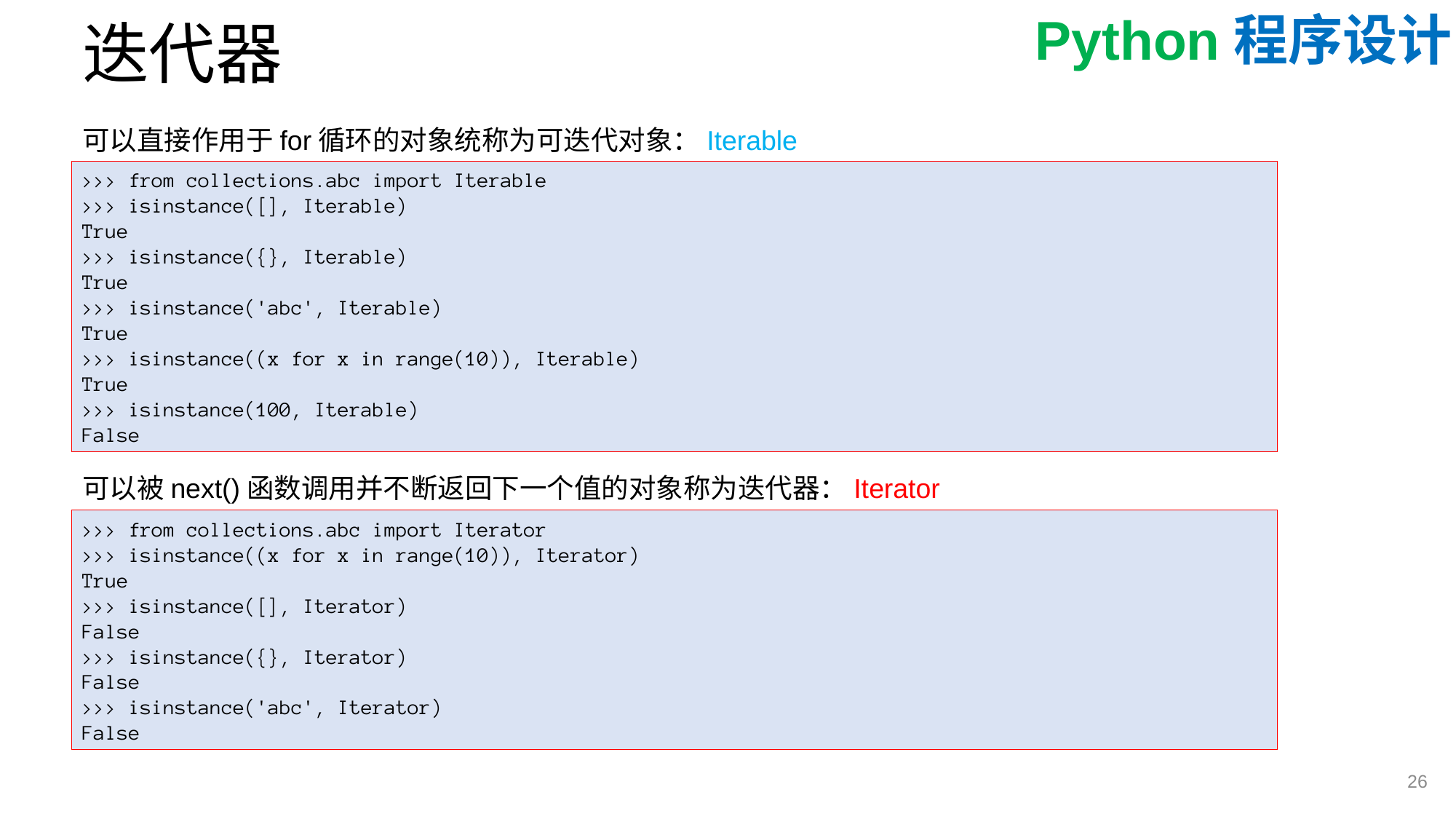

# 迭代器
可以直接作用于for循环的对象统称为可迭代对象：Iterable
>>> from collections.abc import Iterable
>>> isinstance([], Iterable)
True
>>> isinstance({}, Iterable)
True
>>> isinstance('abc', Iterable)
True
>>> isinstance((x for x in range(10)), Iterable)
True
>>> isinstance(100, Iterable)
False
可以被next()函数调用并不断返回下一个值的对象称为迭代器：Iterator
>>> from collections.abc import Iterator
>>> isinstance((x for x in range(10)), Iterator)
True
>>> isinstance([], Iterator)
False
>>> isinstance({}, Iterator)
False
>>> isinstance('abc', Iterator)
False
26